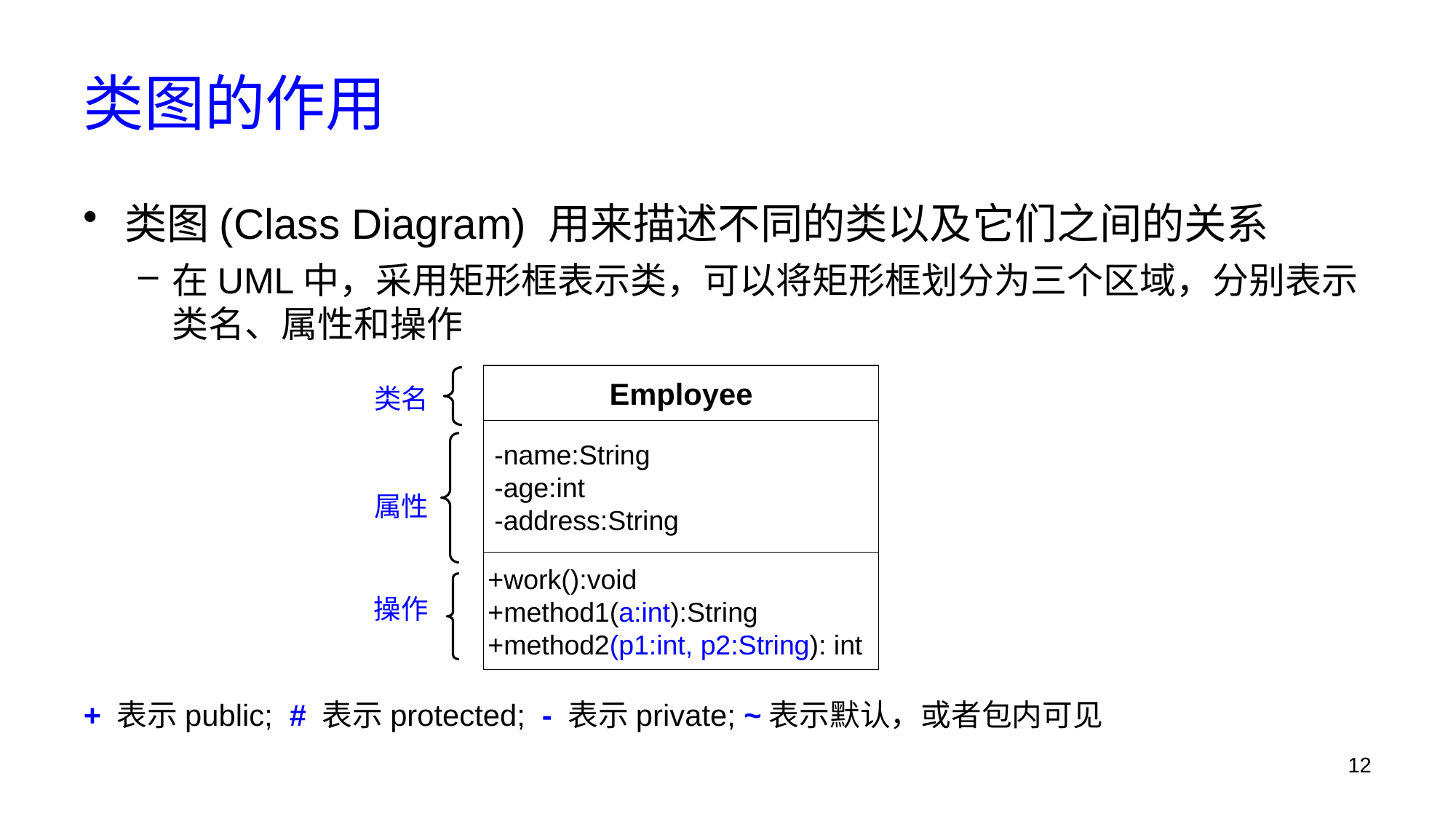

# 类图的作用
类图(Class Diagram) 用来描述不同的类以及它们之间的关系
在UML中，采用矩形框表示类，可以将矩形框划分为三个区域，分别表示类名、属性和操作

Employee

类名
-name:String
-age:int
-address:String

属性
+work():void
+method1(a:int):String
+method2(p1:int, p2:String): int

操作
+ 表示public;  # 表示protected;  - 表示private; ~表示默认，或者包内可见
12